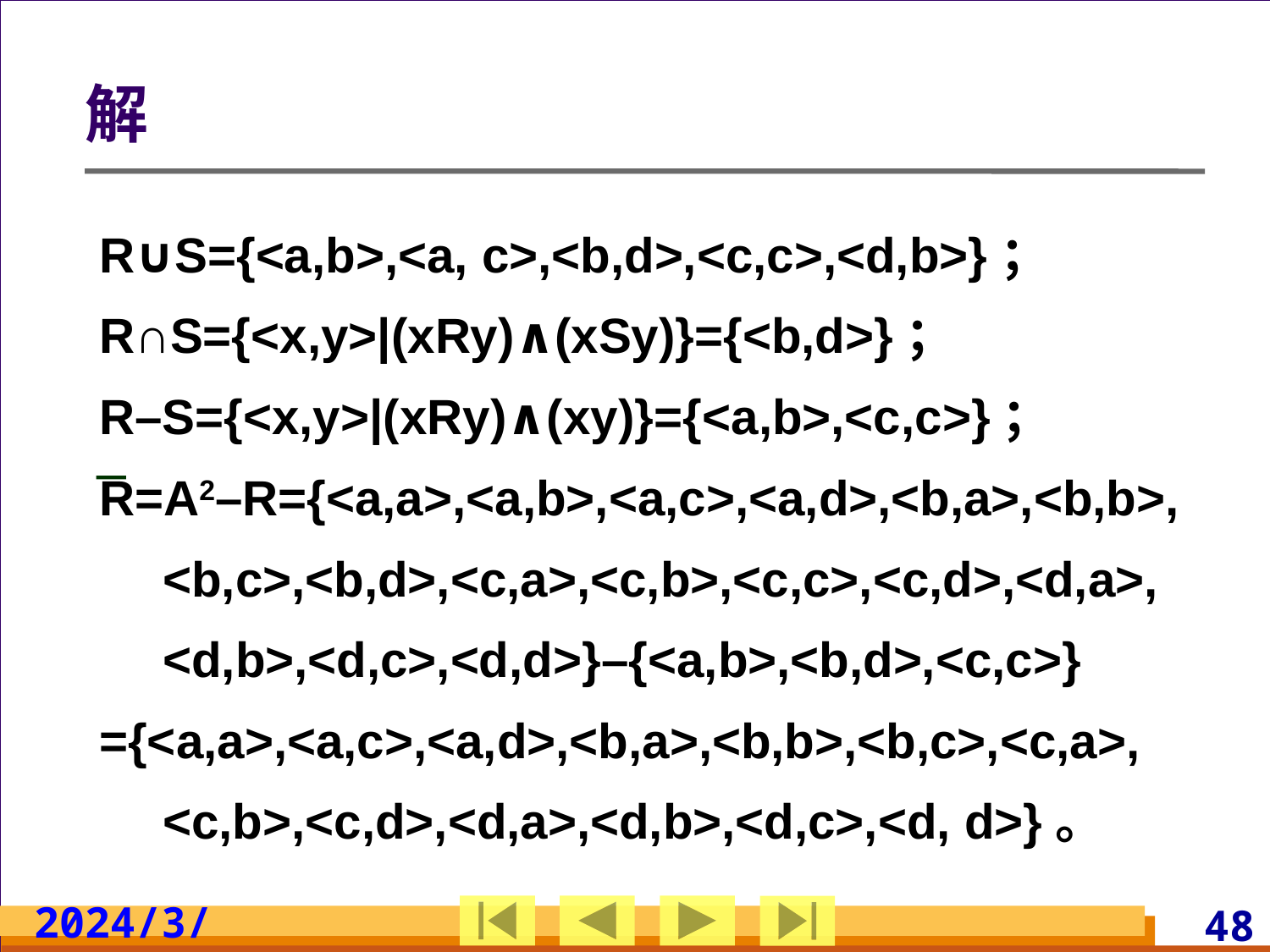

# 解
R∪S={<a,b>,<a, c>,<b,d>,<c,c>,<d,b>}；
R∩S={<x,y>|(xRy)∧(xSy)}={<b,d>}；
R–S={<x,y>|(xRy)∧(xy)}={<a,b>,<c,c>}；
R=A2–R={<a,a>,<a,b>,<a,c>,<a,d>,<b,a>,<b,b>,
<b,c>,<b,d>,<c,a>,<c,b>,<c,c>,<c,d>,<d,a>,
<d,b>,<d,c>,<d,d>}–{<a,b>,<b,d>,<c,c>}
={<a,a>,<a,c>,<a,d>,<b,a>,<b,b>,<b,c>,<c,a>,
<c,b>,<c,d>,<d,a>,<d,b>,<d,c>,<d, d>}。

2024/3/10